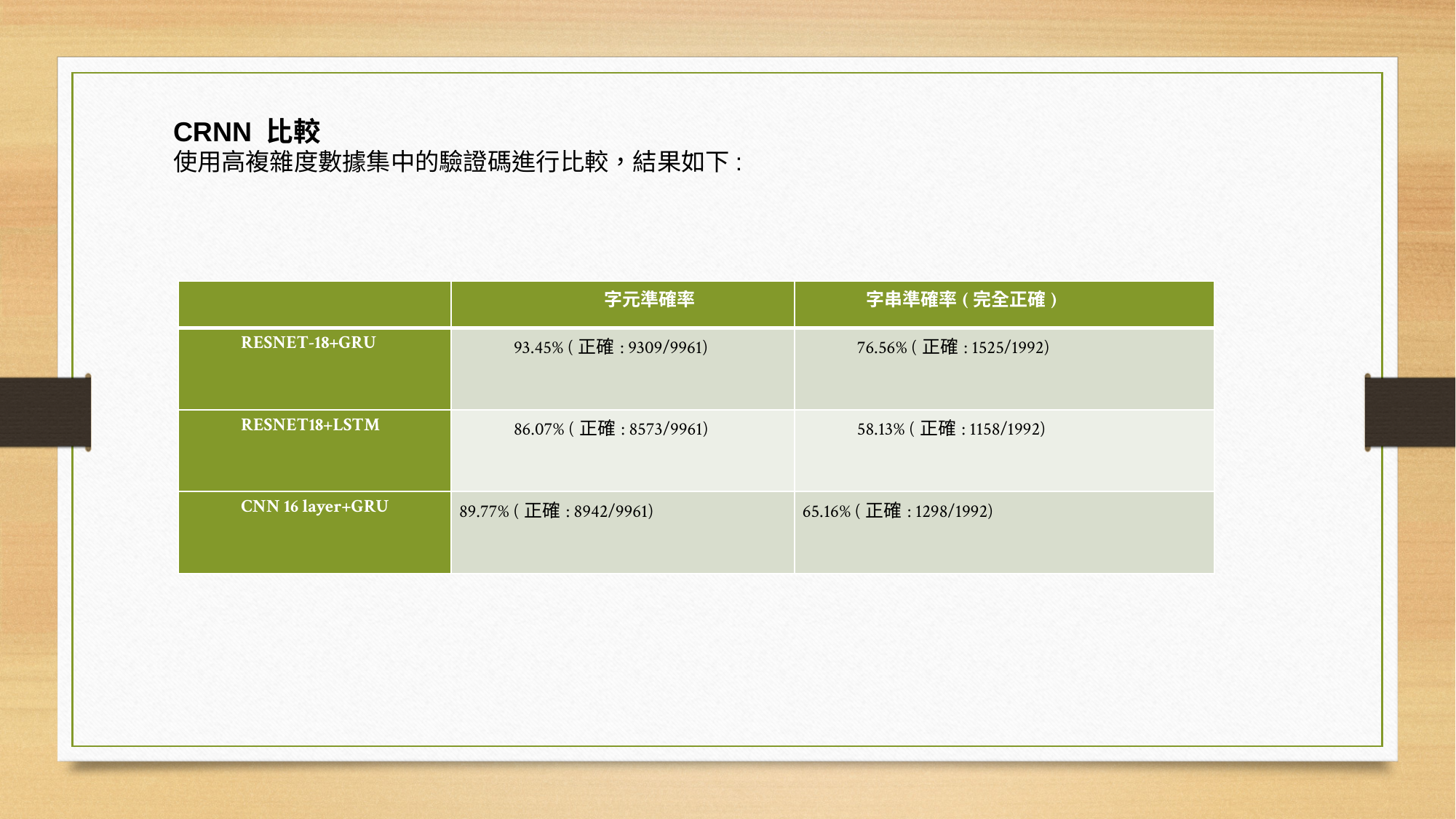

CRNN 比較
使用高複雜度數據集中的驗證碼進行比較，結果如下:
|  | 字元準確率 | 字串準確率(完全正確) |
| --- | --- | --- |
| RESNET-18+GRU | 93.45% (正確: 9309/9961) | 76.56% (正確: 1525/1992) |
| RESNET18+LSTM | 86.07% (正確: 8573/9961) | 58.13% (正確: 1158/1992) |
| CNN 16 layer+GRU | 89.77% (正確: 8942/9961) | 65.16% (正確: 1298/1992) |